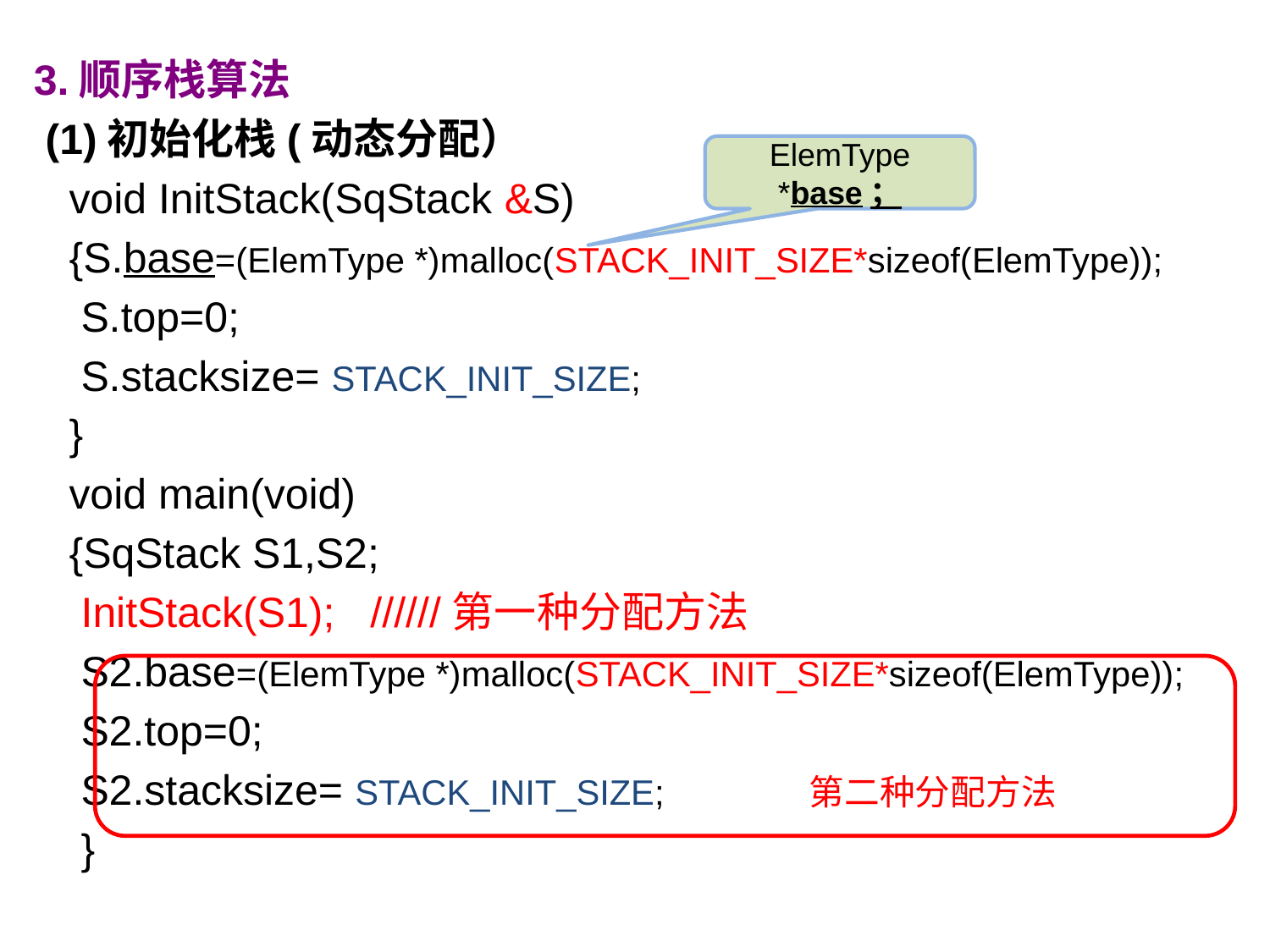

3.顺序栈算法
 (1)初始化栈(动态分配）
   void InitStack(SqStack &S)
   {S.base=(ElemType *)malloc(STACK_INIT_SIZE*sizeof(ElemType));
    S.top=0;
    S.stacksize= STACK_INIT_SIZE;
   }
   void main(void)
   {SqStack S1,S2;
    InitStack(S1);   //////第一种分配方法
    S2.base=(ElemType *)malloc(STACK_INIT_SIZE*sizeof(ElemType));
    S2.top=0;
    S2.stacksize= STACK_INIT_SIZE;              第二种分配方法
    }
ElemType *base；